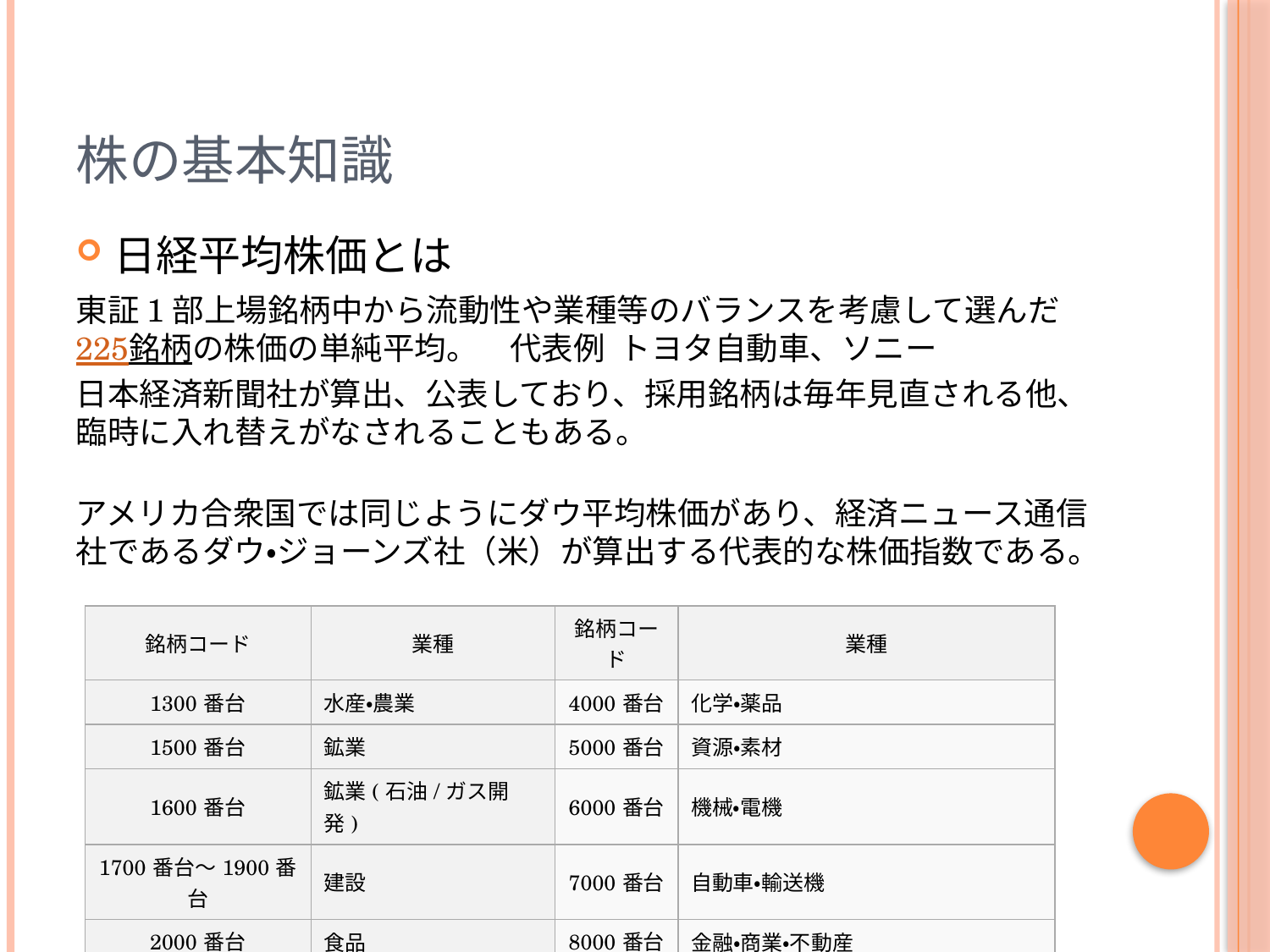

# 株の基本知識
日経平均株価とは
東証1部上場銘柄中から流動性や業種等のバランスを考慮して選んだ225銘柄の株価の単純平均。　代表例  トヨタ自動車、ソニー
日本経済新聞社が算出、公表しており、採用銘柄は毎年見直される他、臨時に入れ替えがなされることもある。

アメリカ合衆国では同じようにダウ平均株価があり、経済ニュース通信社であるダウ・ジョーンズ社（米）が算出する代表的な株価指数である。

| 銘柄コード | 業種 | 銘柄コード | 業種 |
| --- | --- | --- | --- |
| 1300番台 | 水産・農業 | 4000番台 | 化学・薬品 |
| 1500番台 | 鉱業 | 5000番台 | 資源・素材 |
| 1600番台 | 鉱業(石油/ガス開発) | 6000番台 | 機械・電機 |
| 1700番台～1900番台 | 建設 | 7000番台 | 自動車・輸送機 |
| 2000番台 | 食品 | 8000番台 | 金融・商業・不動産 |
| 3000番台 | 繊維・紙 | 9000番台 | 運輸・通信・電気・ガス・サービス |